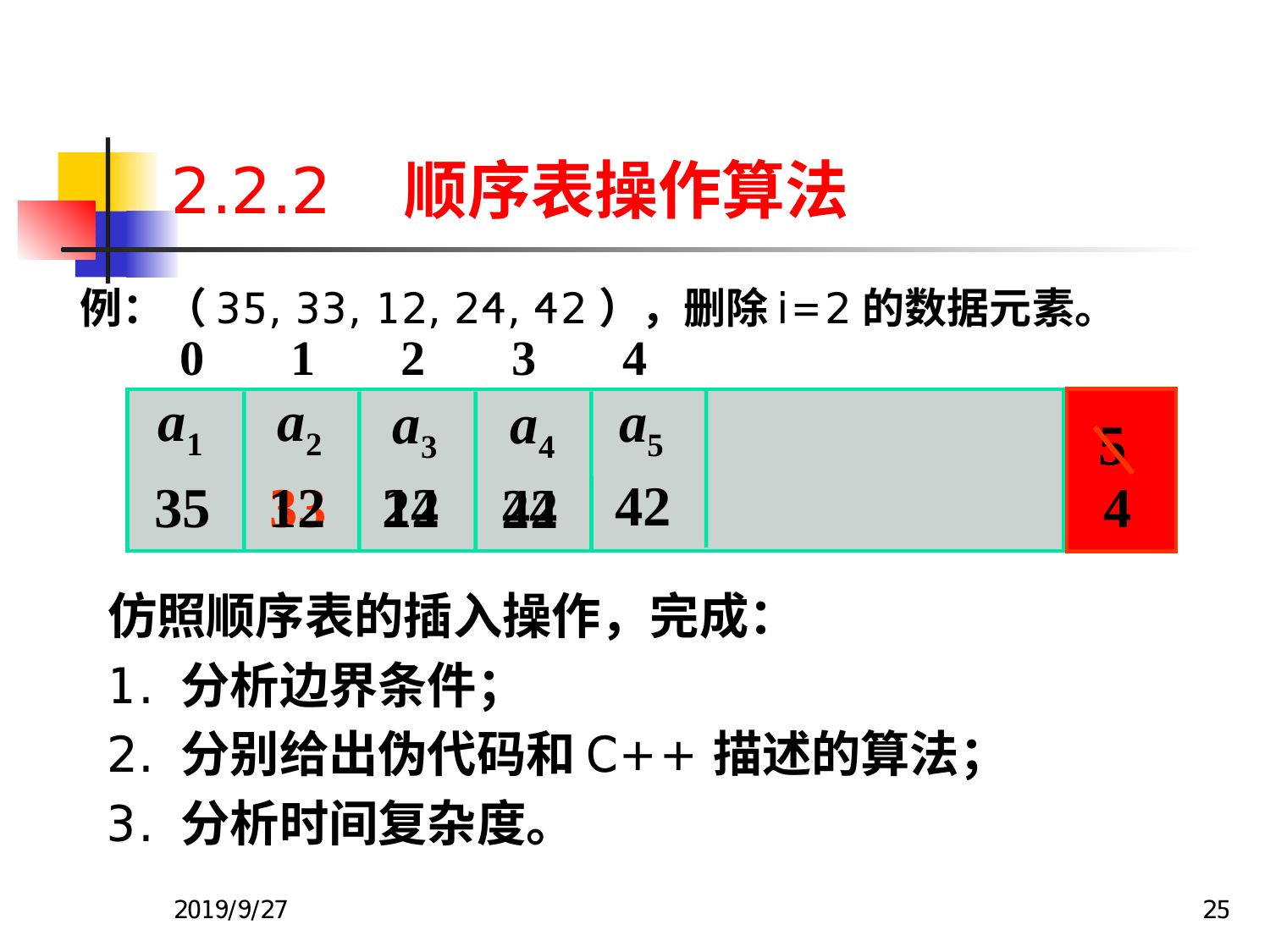

2.2.2   顺序表操作算法
例：（35, 33, 12, 24, 42），删除i=2的数据元素。
0       1       2       3       4
a1
a2
a5
a3
a4

 5

4
42
35
12
12
33
24
24
42
仿照顺序表的插入操作，完成：
1. 分析边界条件；
2. 分别给出伪代码和C++描述的算法；
3. 分析时间复杂度。
2019/9/27
25